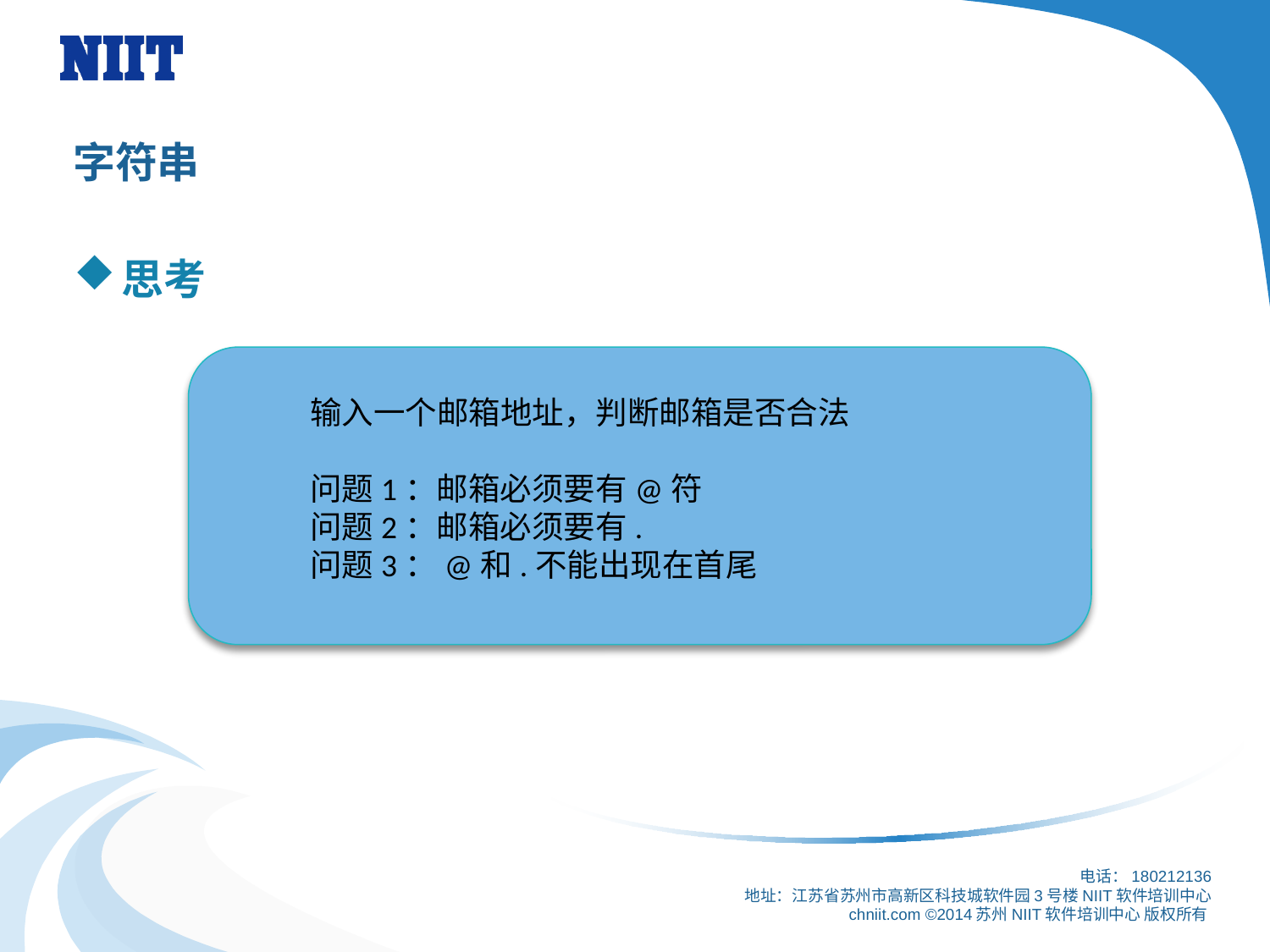

# 字符串
思考

输入一个邮箱地址，判断邮箱是否合法

问题1：邮箱必须要有@符
问题2：邮箱必须要有.
问题3：@和.不能出现在首尾